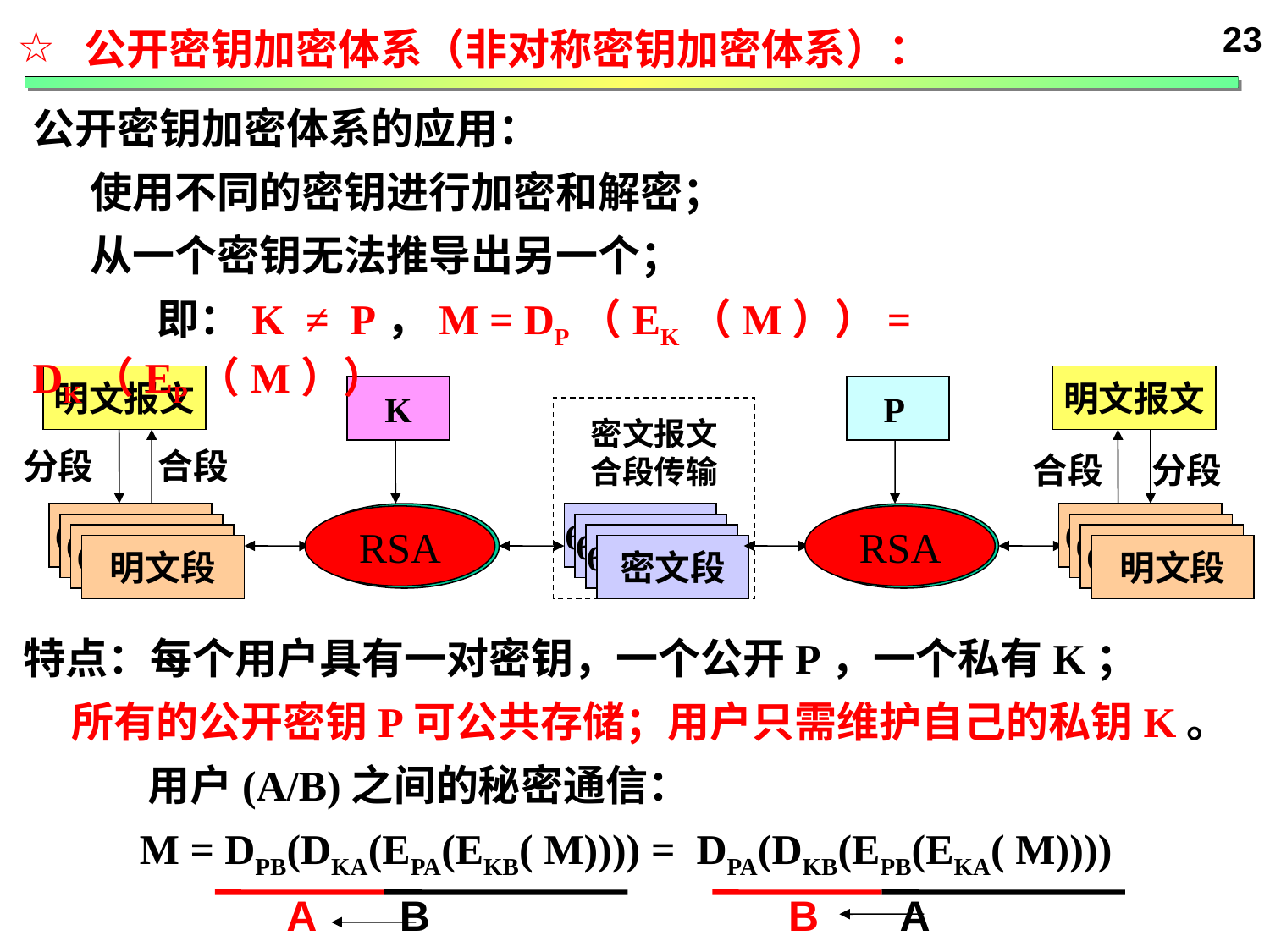

23
  公开密钥加密体系（非对称密钥加密体系）：

公开密钥加密体系的应用：
     使用不同的密钥进行加密和解密；
     从一个密钥无法推导出另一个；
            即：K  ≠  P，M = DP（EK（M））= DK（EP（M））
明文报文
明文报文
K
P
密文报文
合段传输

分段        合段

合段      分段

64位明文
E
64位密文
D
64位明文
64位明文
64位密文
64位明文
64位明文
64位密文
64位明文
明文段
密文段
明文段

RSA
RSA
特点：每个用户具有一对密钥，一个公开P，一个私有K；
    所有的公开密钥P可公共存储；用户只需维护自己的私钥K。
            用户(A/B)之间的秘密通信：
           M = DPB(DKA(EPA(EKB( M)))) =  DPA(DKB(EPB(EKA( M))))
A       B
B       A